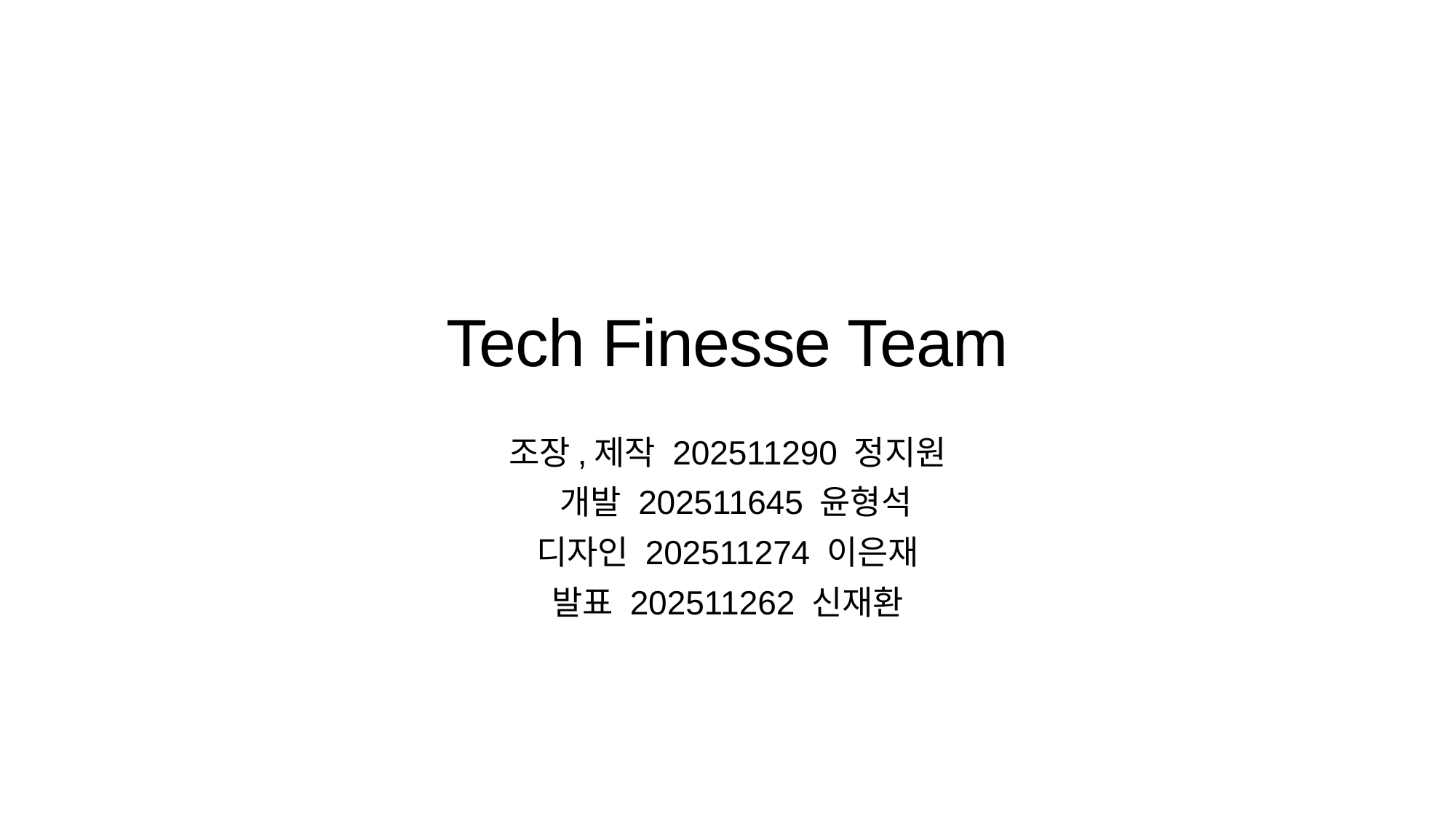

# Tech Finesse Team
조장,제작 202511290 정지원
 개발 202511645 윤형석
디자인 202511274 이은재
발표 202511262 신재환